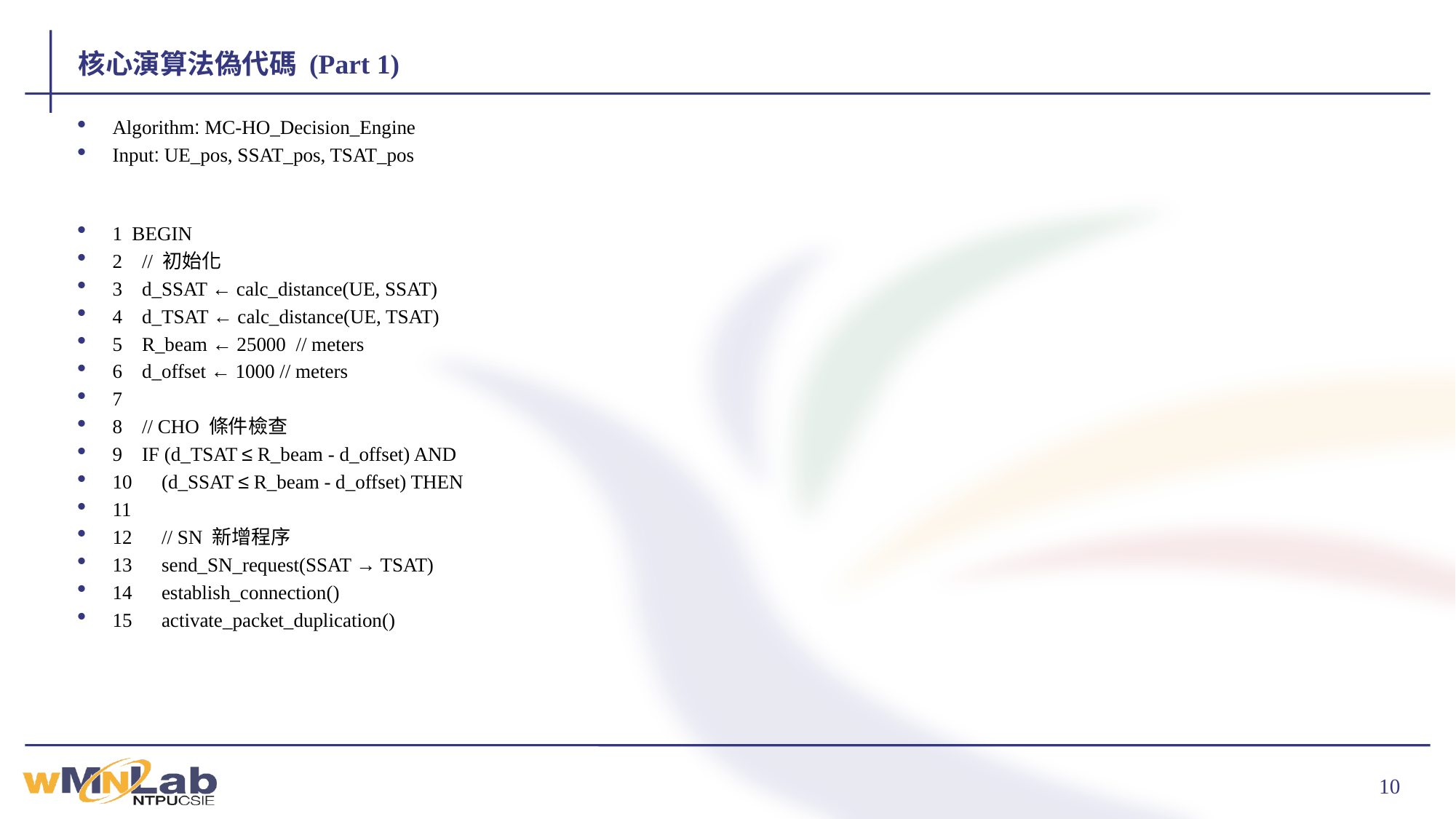

# 核心演算法偽代碼 (Part 1)
Algorithm: MC-HO_Decision_Engine
Input: UE_pos, SSAT_pos, TSAT_pos

1  BEGIN
2    // 初始化
3    d_SSAT ← calc_distance(UE, SSAT)
4    d_TSAT ← calc_distance(UE, TSAT)
5    R_beam ← 25000  // meters
6    d_offset ← 1000 // meters
7
8    // CHO 條件檢查
9    IF (d_TSAT ≤ R_beam - d_offset) AND
10      (d_SSAT ≤ R_beam - d_offset) THEN
11
12      // SN 新增程序
13      send_SN_request(SSAT → TSAT)
14      establish_connection()
15      activate_packet_duplication()